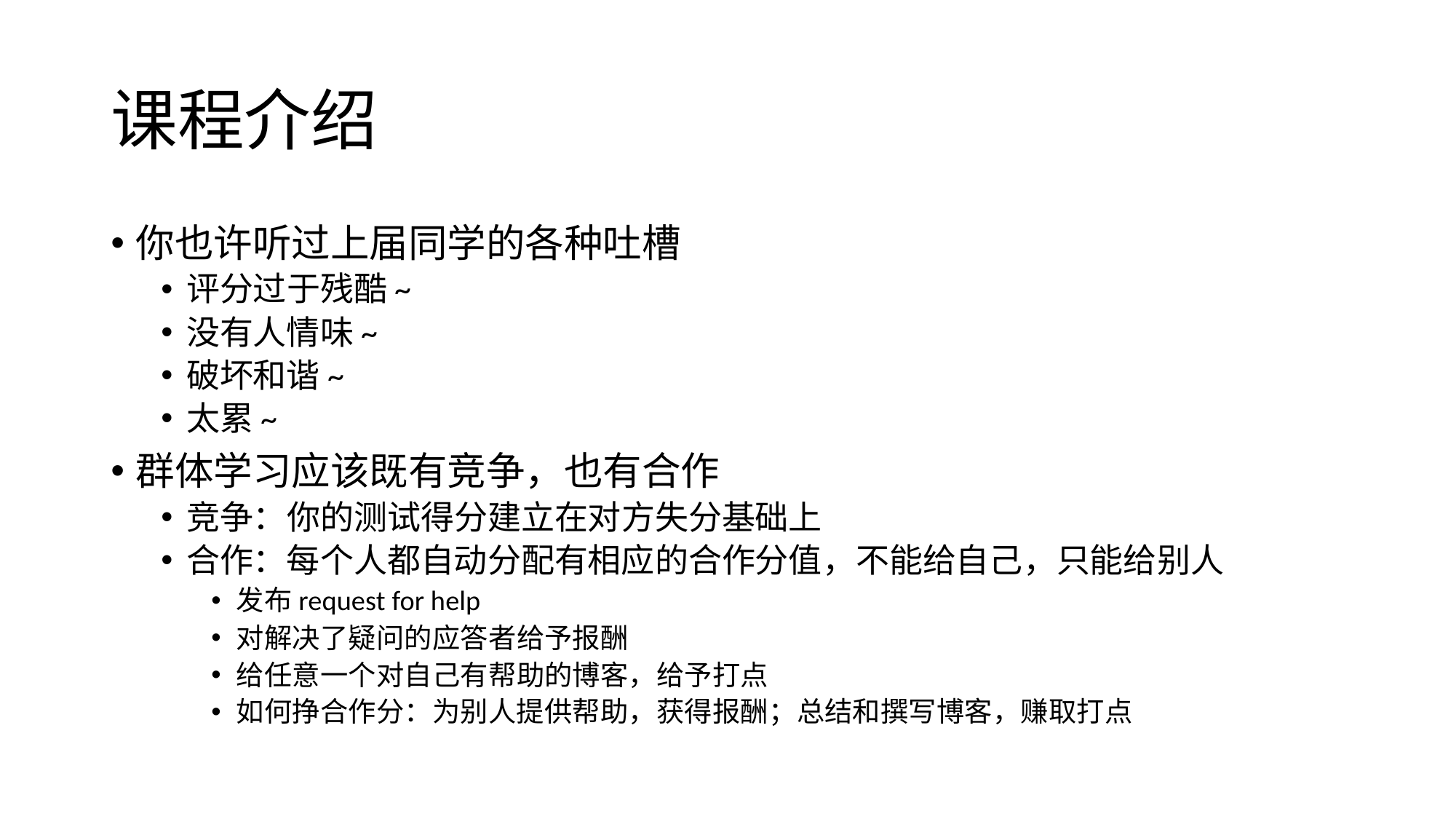

# 课程介绍
你也许听过上届同学的各种吐槽
评分过于残酷~
没有人情味~
破坏和谐~
太累~
群体学习应该既有竞争，也有合作
竞争：你的测试得分建立在对方失分基础上
合作：每个人都自动分配有相应的合作分值，不能给自己，只能给别人
发布request for help
对解决了疑问的应答者给予报酬
给任意一个对自己有帮助的博客，给予打点
如何挣合作分：为别人提供帮助，获得报酬；总结和撰写博客，赚取打点